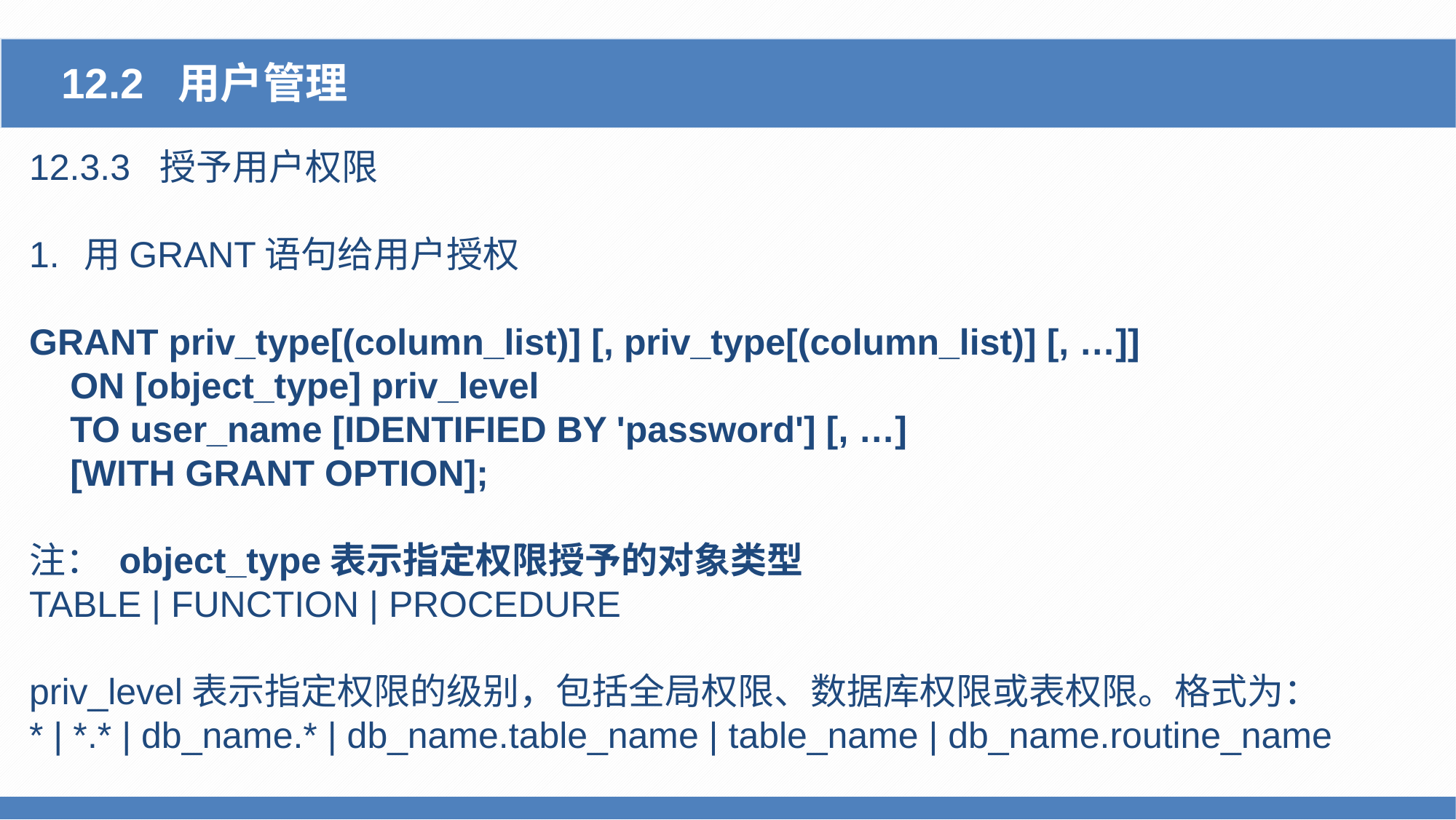

12.2  用户管理
12.3.3  授予用户权限

用GRANT语句给用户授权

GRANT priv_type[(column_list)] [, priv_type[(column_list)] [, …]]
    ON [object_type] priv_level
    TO user_name [IDENTIFIED BY 'password'] [, …]
    [WITH GRANT OPTION];

注： object_type表示指定权限授予的对象类型
TABLE | FUNCTION | PROCEDURE

priv_level表示指定权限的级别，包括全局权限、数据库权限或表权限。格式为：
* | *.* | db_name.* | db_name.table_name | table_name | db_name.routine_name